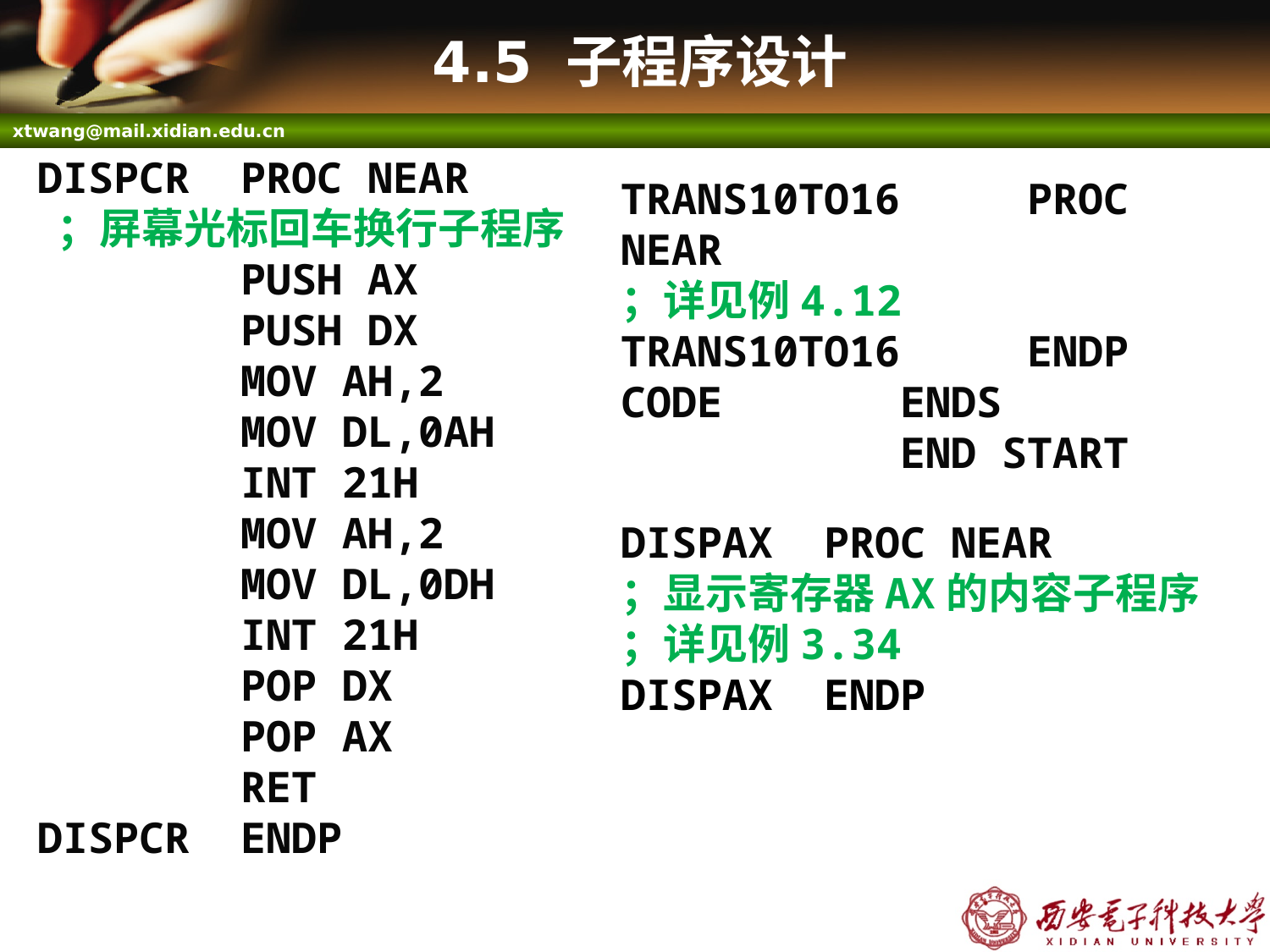

# 4.5 子程序设计
DISPCR  PROC NEAR
 ；屏幕光标回车换行子程序
        PUSH AX
        PUSH DX
        MOV AH,2
        MOV DL,0AH
        INT 21H
        MOV AH,2
        MOV DL,0DH
        INT 21H
        POP DX
        POP AX
        RET
DISPCR  ENDP
TRANS10TO16	 PROC NEAR
；详见例4.12
TRANS10TO16	 ENDP
CODE   	 ENDS
       	 END START
DISPAX  PROC NEAR
；显示寄存器AX的内容子程序
；详见例3.34
DISPAX  ENDP